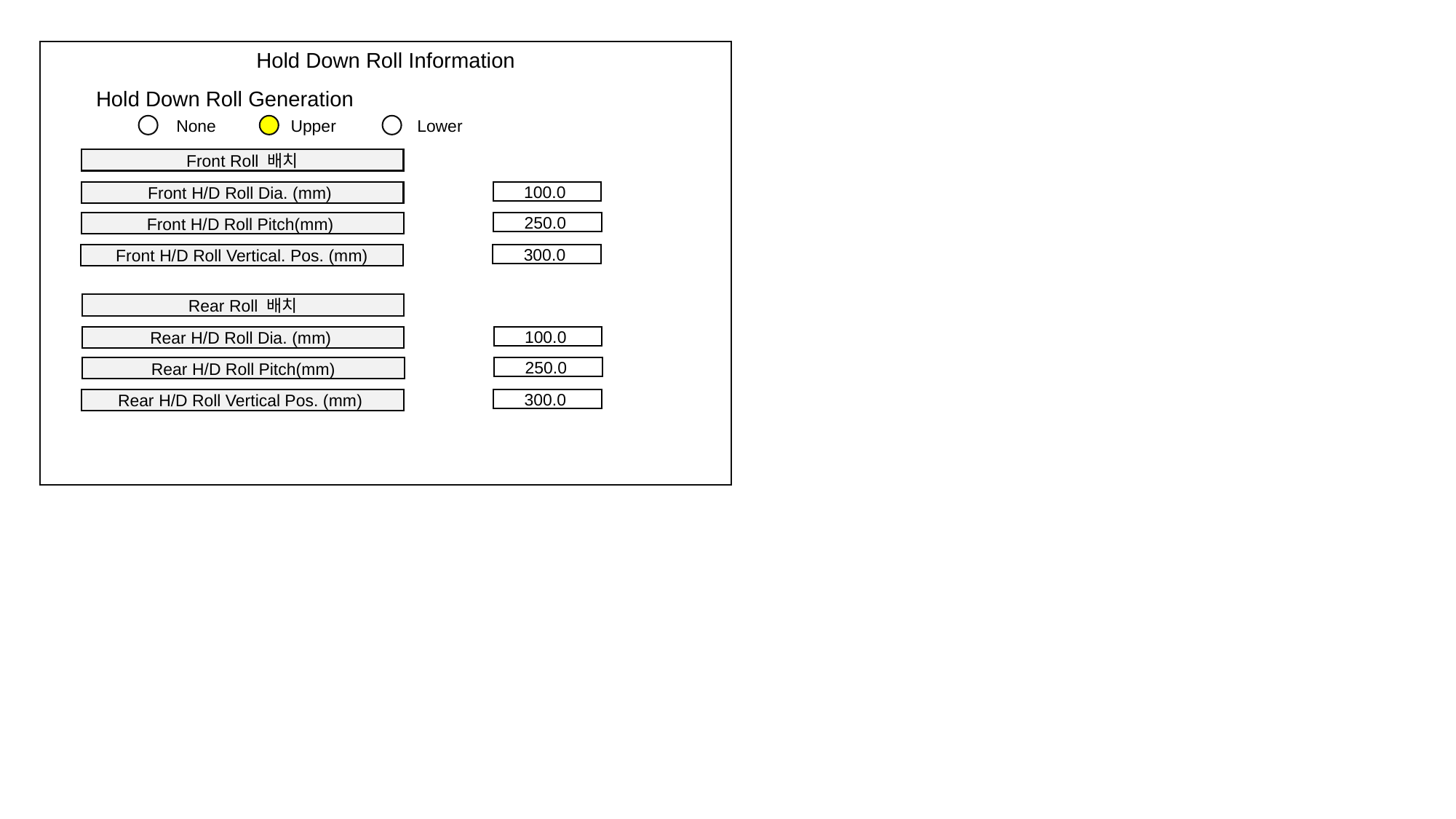

Hold Down Roll Information
Hold Down Roll Generation

None

Upper

Lower
Front Roll 배치
Front H/D Roll Dia. (mm)
100.0
Front H/D Roll Pitch(mm)
250.0
Front H/D Roll Vertical. Pos. (mm)
300.0
Rear Roll 배치
Rear H/D Roll Dia. (mm)
100.0
Rear H/D Roll Pitch(mm)
250.0
Rear H/D Roll Vertical Pos. (mm)
300.0